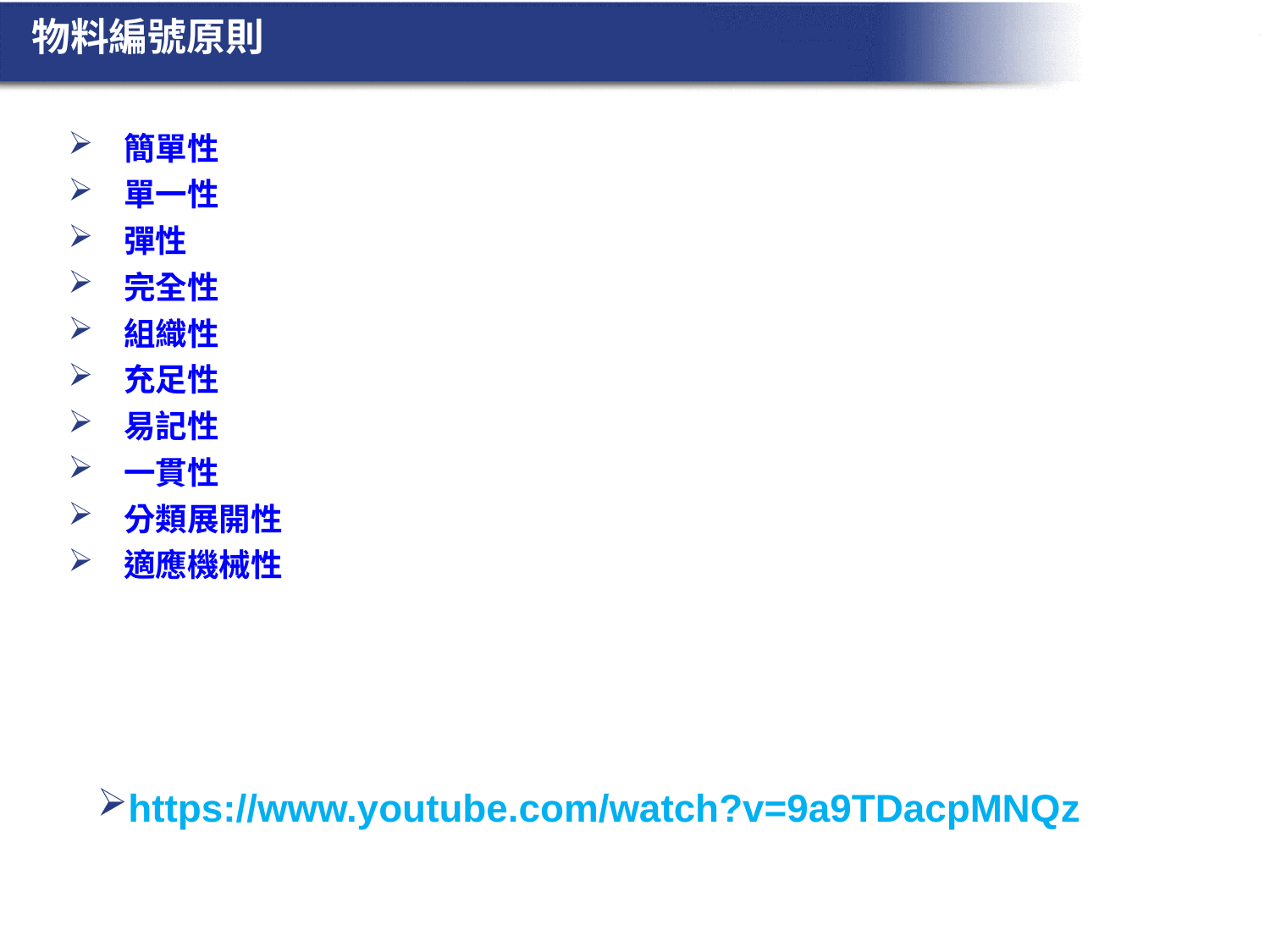

# 物料編號原則
簡單性
單一性
彈性
完全性
組織性
充足性
易記性
一貫性
分類展開性
適應機械性
https://www.youtube.com/watch?v=9a9TDacpMNQz